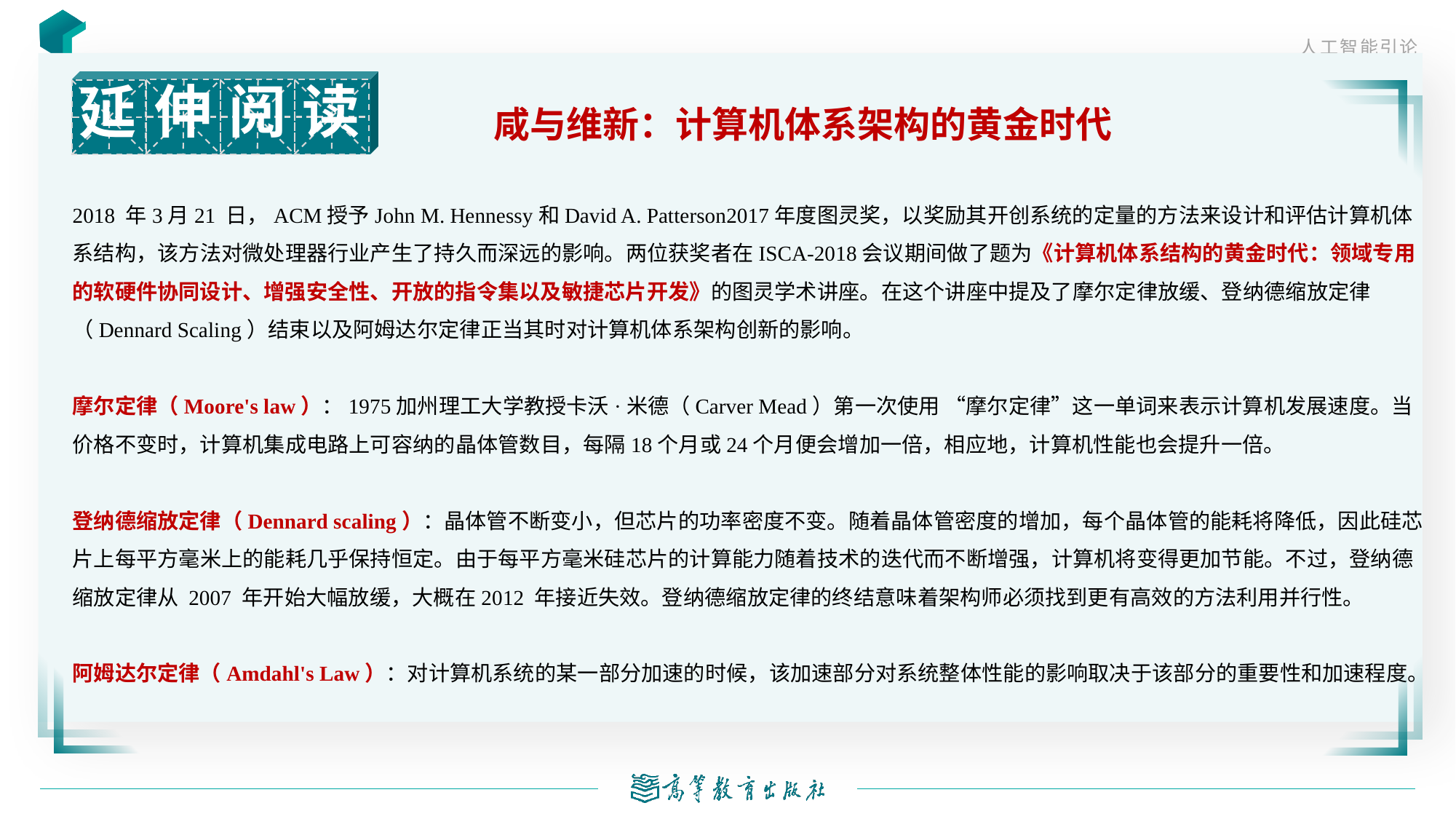

读
阅
伸
延

咸与维新：计算机体系架构的黄金时代

2018 年3月21 日，ACM授予John M. Hennessy和David A. Patterson2017年度图灵奖，以奖励其开创系统的定量的方法来设计和评估计算机体系结构，该方法对微处理器行业产生了持久而深远的影响。两位获奖者在ISCA-2018会议期间做了题为《计算机体系结构的黄金时代：领域专用的软硬件协同设计、增强安全性、开放的指令集以及敏捷芯片开发》的图灵学术讲座。在这个讲座中提及了摩尔定律放缓、登纳德缩放定律（Dennard Scaling）结束以及阿姆达尔定律正当其时对计算机体系架构创新的影响。

摩尔定律（Moore's law）：1975加州理工大学教授卡沃·米德（Carver Mead）第一次使用 “摩尔定律”这一单词来表示计算机发展速度。当价格不变时，计算机集成电路上可容纳的晶体管数目，每隔18个月或24个月便会增加一倍，相应地，计算机性能也会提升一倍。

登纳德缩放定律（Dennard scaling）：晶体管不断变小，但芯片的功率密度不变。随着晶体管密度的增加，每个晶体管的能耗将降低，因此硅芯片上每平方毫米上的能耗几乎保持恒定。由于每平方毫米硅芯片的计算能力随着技术的迭代而不断增强，计算机将变得更加节能。不过，登纳德缩放定律从 2007 年开始大幅放缓，大概在2012 年接近失效。登纳德缩放定律的终结意味着架构师必须找到更有高效的方法利用并行性。

阿姆达尔定律（Amdahl's Law）：对计算机系统的某一部分加速的时候，该加速部分对系统整体性能的影响取决于该部分的重要性和加速程度。